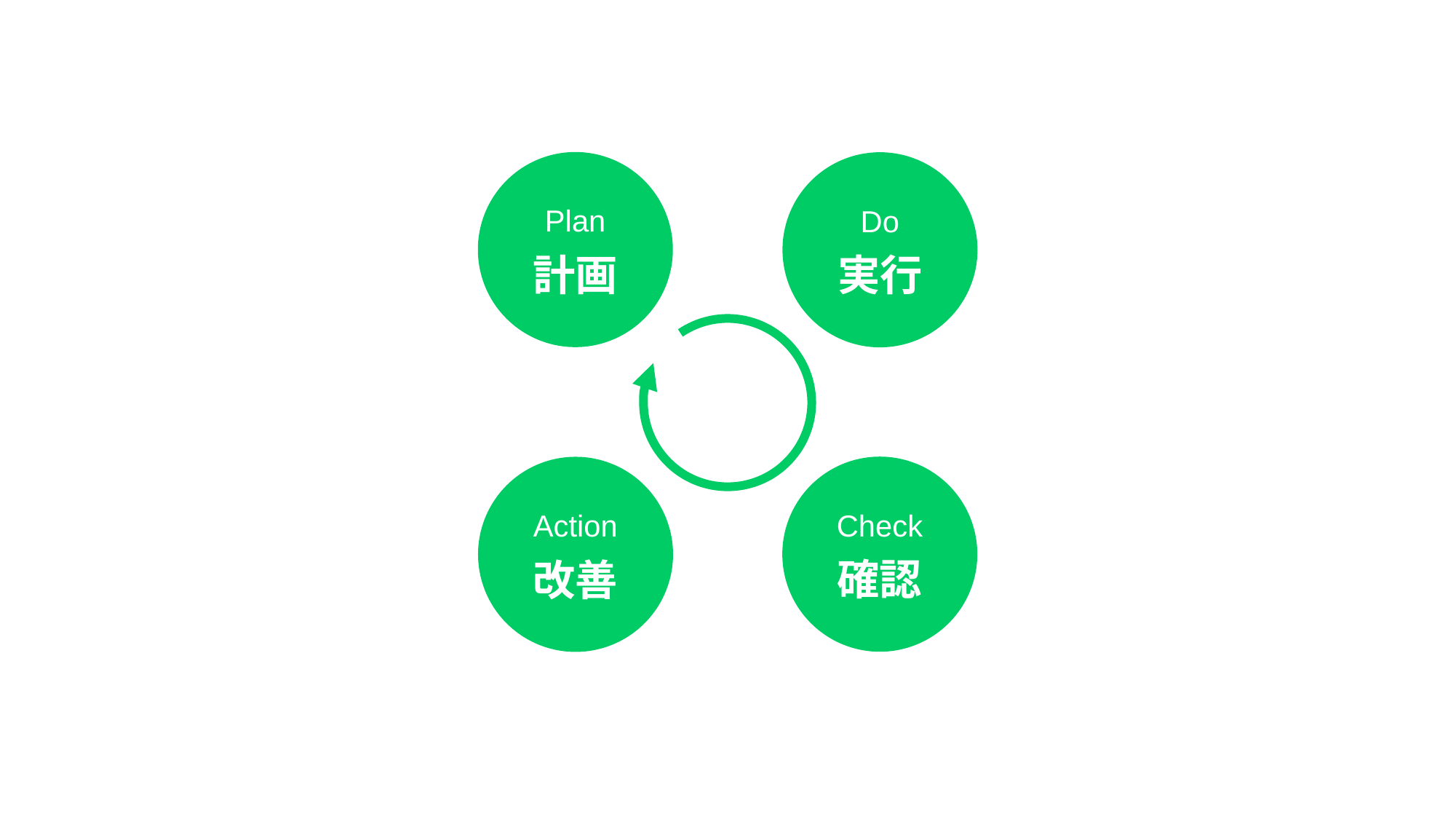

Plan
計画
Do
実行

Check
確認
Action
改善